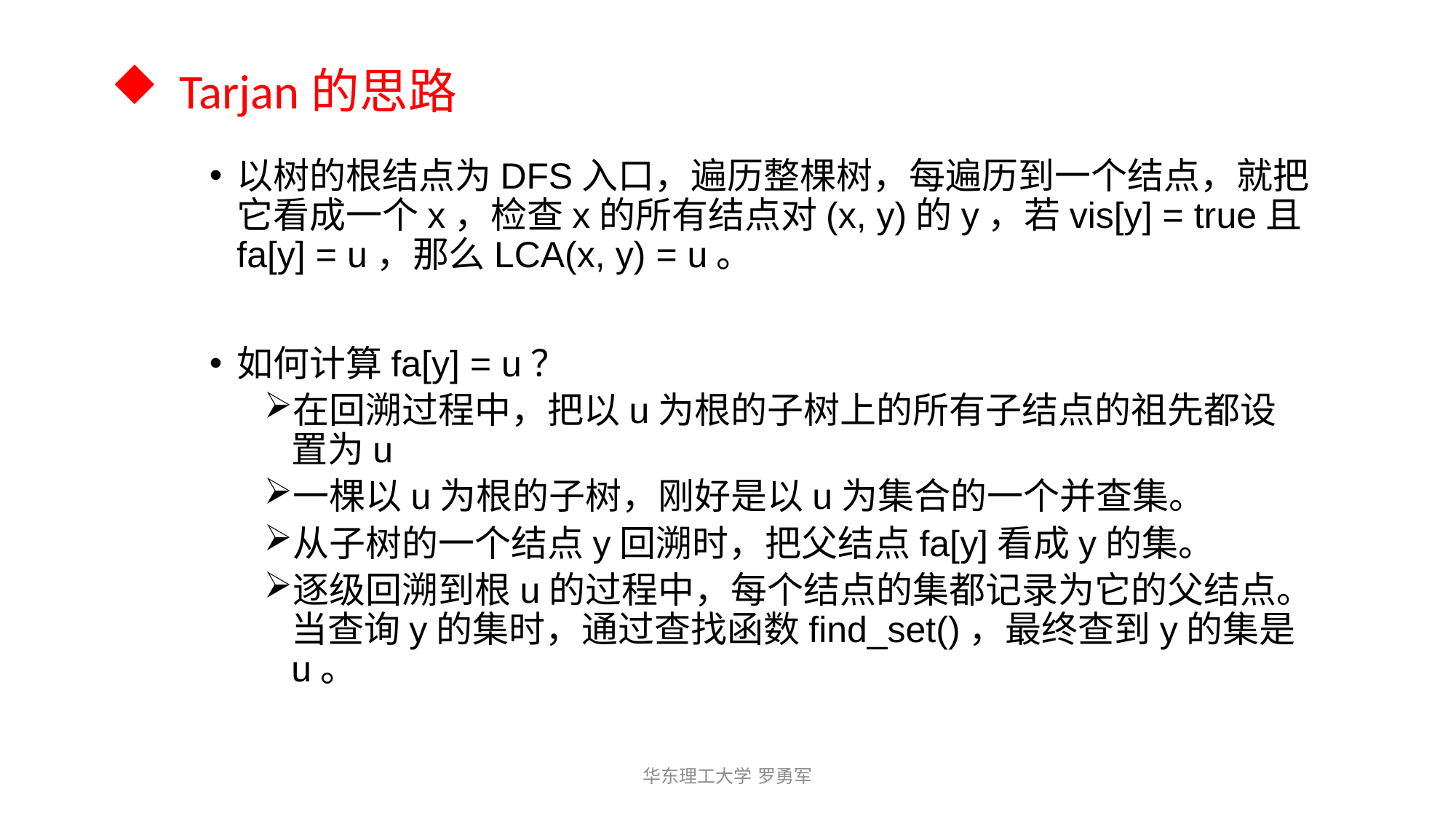

# Tarjan的思路
以树的根结点为DFS入口，遍历整棵树，每遍历到一个结点，就把它看成一个x，检查x的所有结点对(x, y)的y，若vis[y] = true且fa[y] = u，那么LCA(x, y) = u。

如何计算fa[y] = u？
在回溯过程中，把以u为根的子树上的所有子结点的祖先都设置为u
一棵以u为根的子树，刚好是以u为集合的一个并查集。
从子树的一个结点y回溯时，把父结点fa[y]看成y的集。
逐级回溯到根u的过程中，每个结点的集都记录为它的父结点。当查询y的集时，通过查找函数find_set()，最终查到y的集是u。
华东理工大学 罗勇军